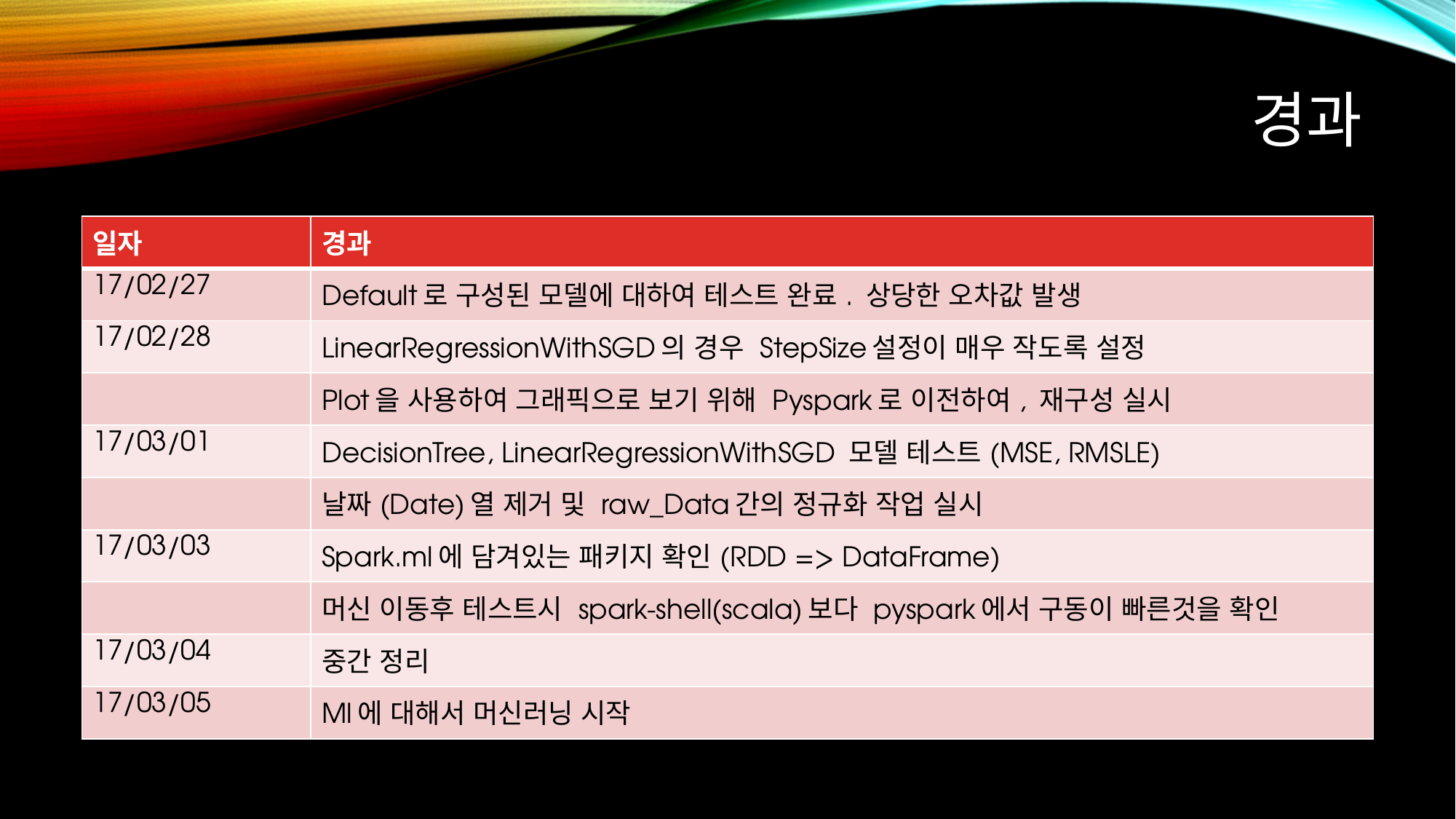

경과
| 일자 | 경과 |
| --- | --- |
| 17/02/27 | Default로 구성된 모델에 대하여 테스트 완료. 상당한 오차값 발생 |
| 17/02/28 | LinearRegressionWithSGD의 경우 StepSize설정이 매우 작도록 설정 |
|  | Plot을 사용하여 그래픽으로 보기 위해 Pyspark로 이전하여, 재구성 실시 |
| 17/03/01 | DecisionTree, LinearRegressionWithSGD 모델 테스트(MSE, RMSLE) |
|  | 날짜(Date)열 제거 및 raw\_Data간의 정규화 작업 실시 |
| 17/03/03 | Spark.ml에 담겨있는 패키지 확인(RDD => DataFrame) |
|  | 머신 이동후 테스트시 spark-shell(scala)보다 pyspark에서 구동이 빠른것을 확인 |
| 17/03/04 | 중간 정리 |
| 17/03/05 | Ml에 대해서 머신러닝 시작 |